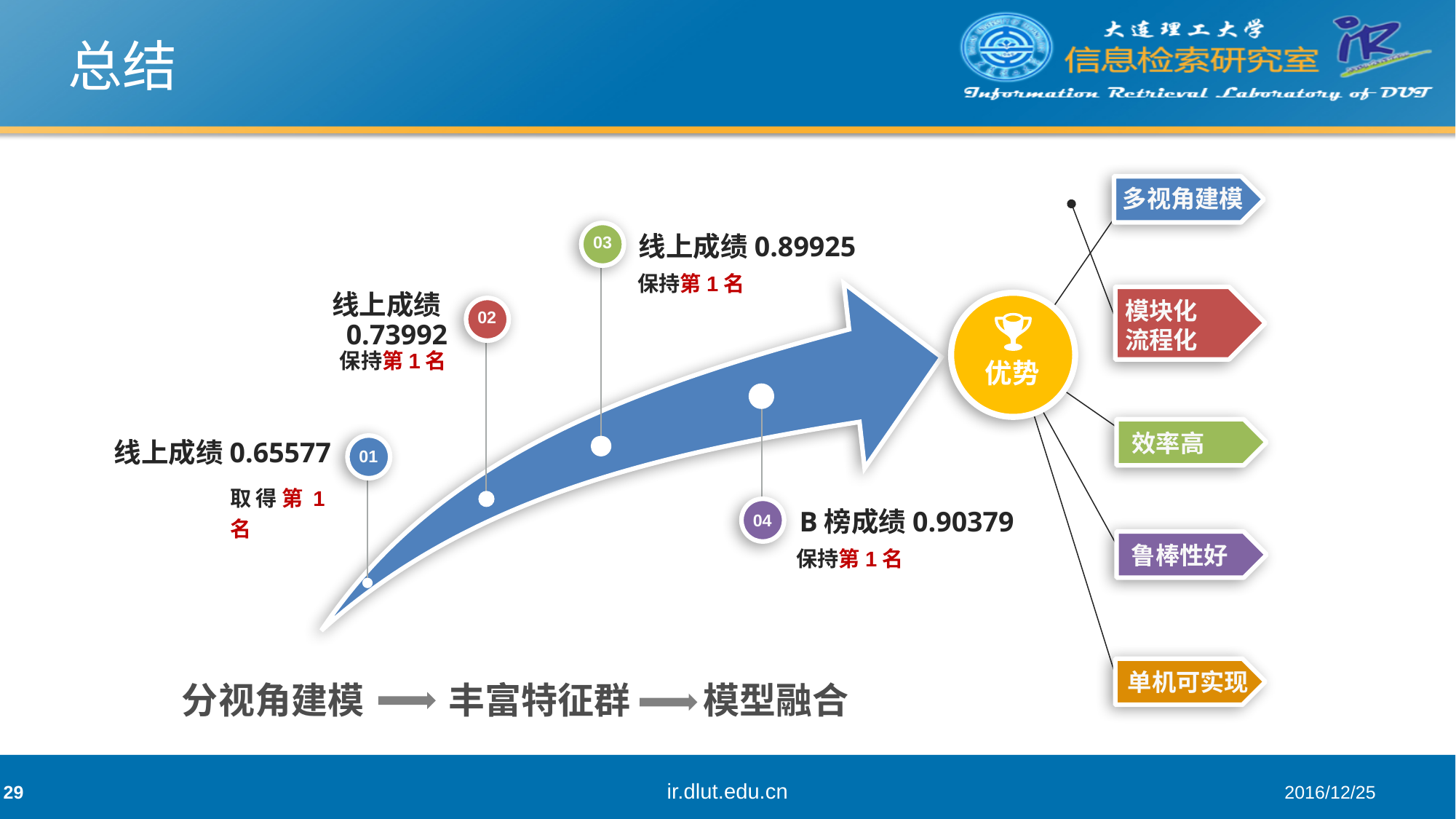

# 总结

多视角建模

线上成绩0.89925
03

保持第1名

优势

线上成绩0.73992
02
模块化
流程化

           保持第1名

线上成绩0.65577
效率高

01

取得第1名

B榜成绩0.90379
04

鲁棒性好
保持第1名

单机可实现
   丰富特征群
分视角建模
        模型融合